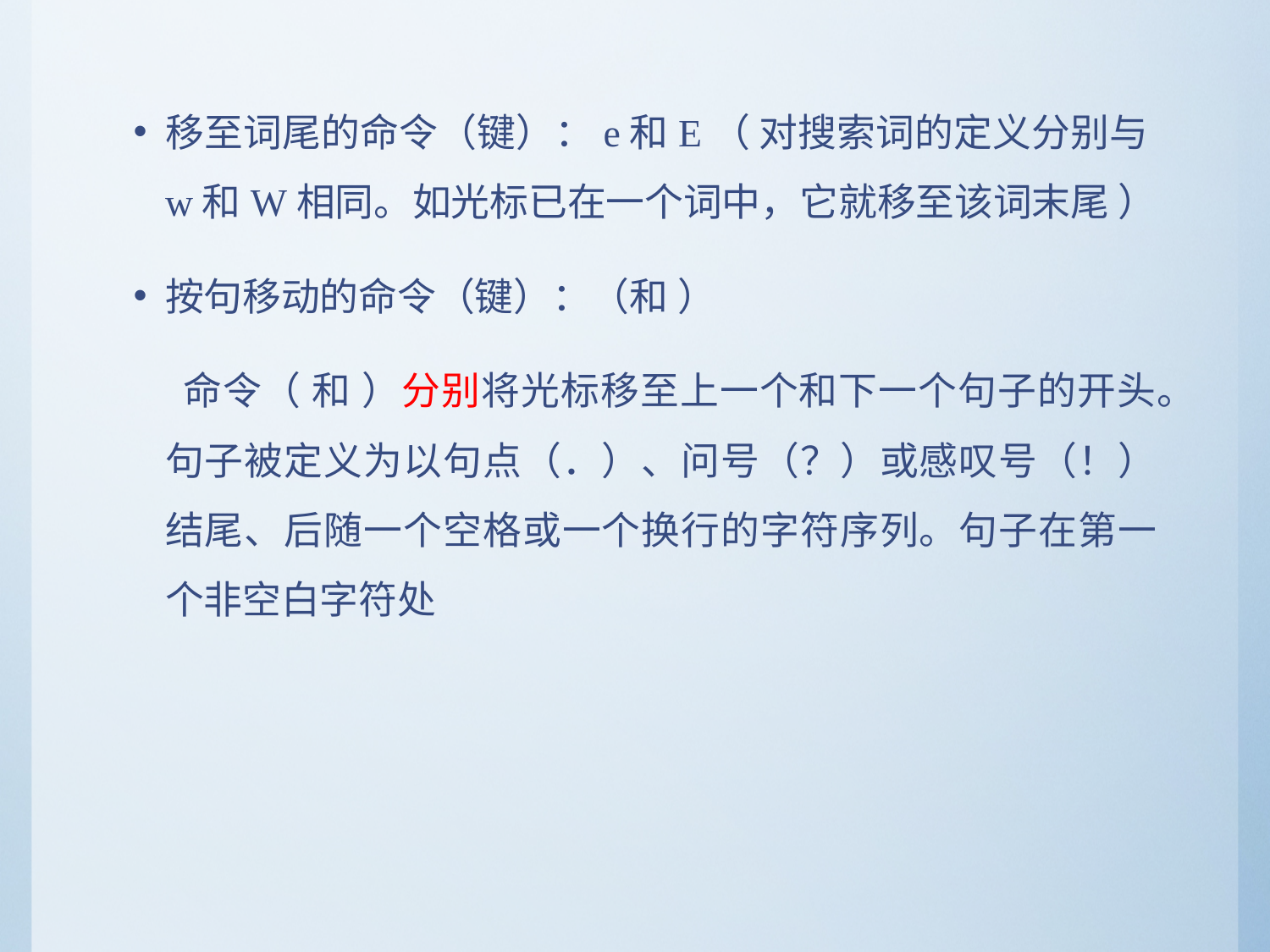

移至词尾的命令（键）：e和E（ 对搜索词的定义分别与w和W相同。如光标已在一个词中，它就移至该词末尾 ）
按句移动的命令（键）：（和 ）
    命令（ 和 ）分别将光标移至上一个和下一个句子的开头。句子被定义为以句点（．）、问号（？）或感叹号（！）结尾、后随一个空格或一个换行的字符序列。句子在第一个非空白字符处